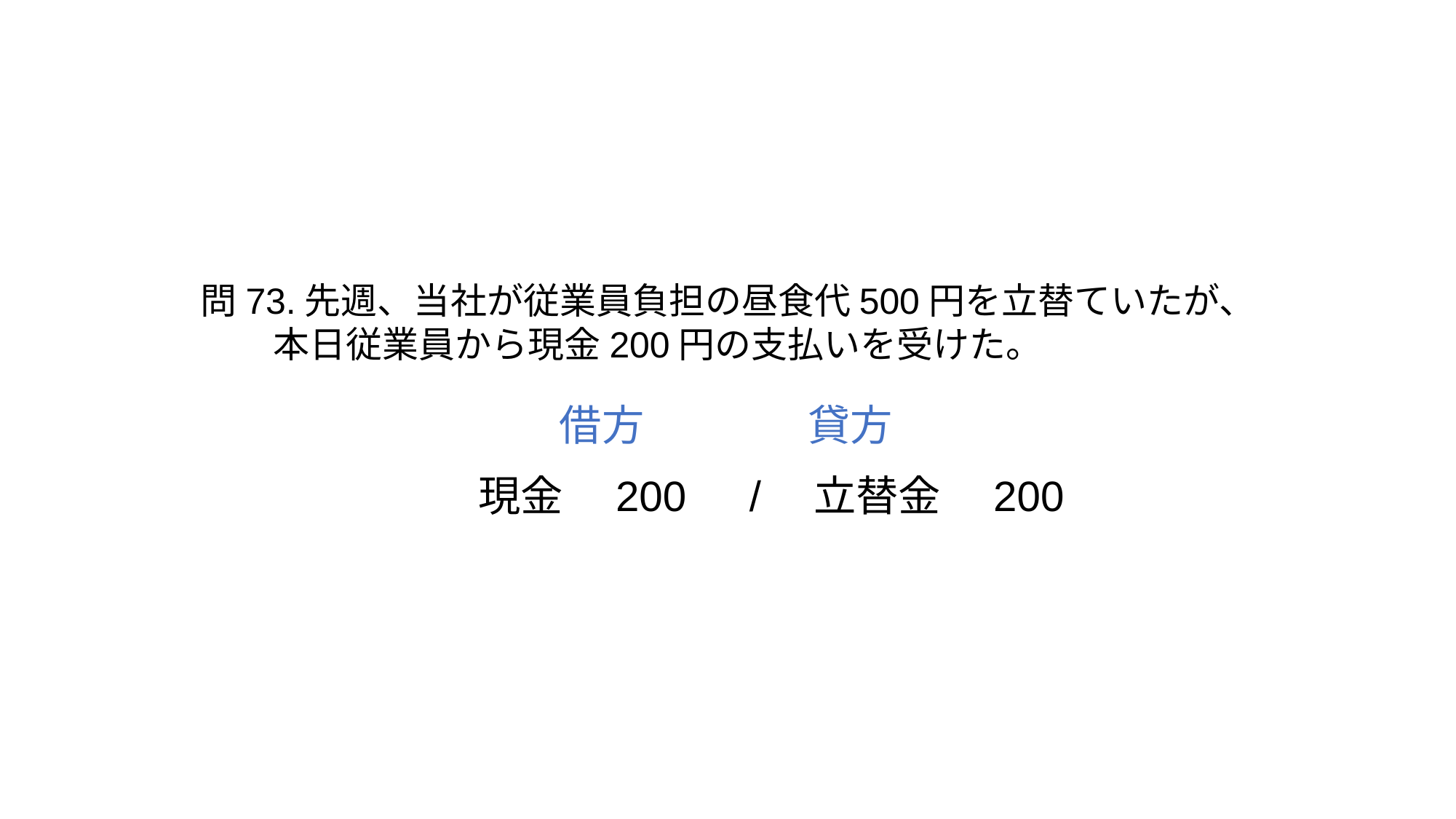

問73.先週、当社が従業員負担の昼食代500円を立替ていたが、
　　本日従業員から現金200円の支払いを受けた。
借方
貸方
現金　200　/　立替金　200